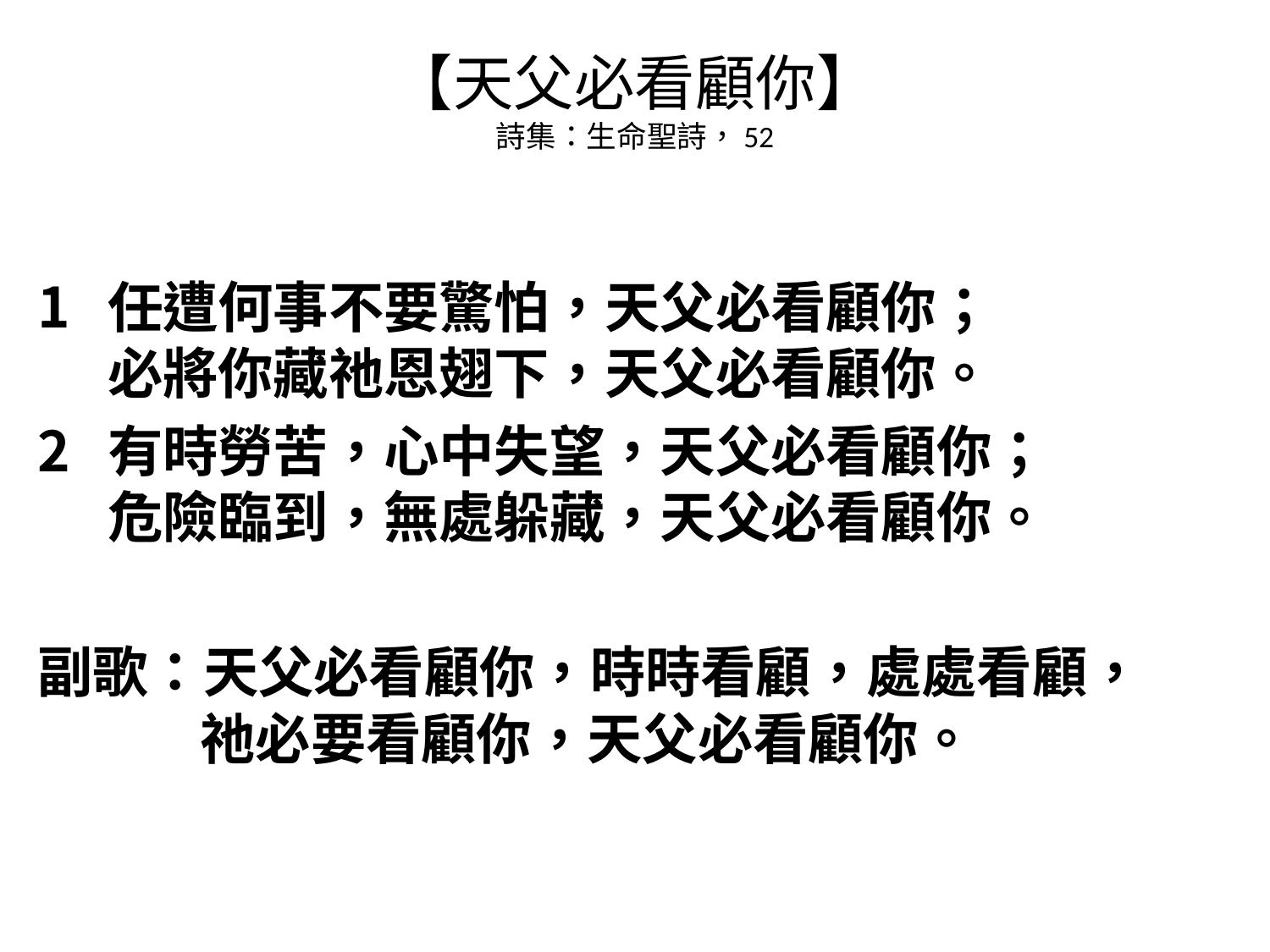

# 【天父必看顧你】 詩集：生命聖詩，52
任遭何事不要驚怕，天父必看顧你；
必將你藏祂恩翅下，天父必看顧你。
有時勞苦，心中失望，天父必看顧你；
危險臨到，無處躲藏，天父必看顧你。

副歌：天父必看顧你，時時看顧，處處看顧，
　   祂必要看顧你，天父必看顧你。